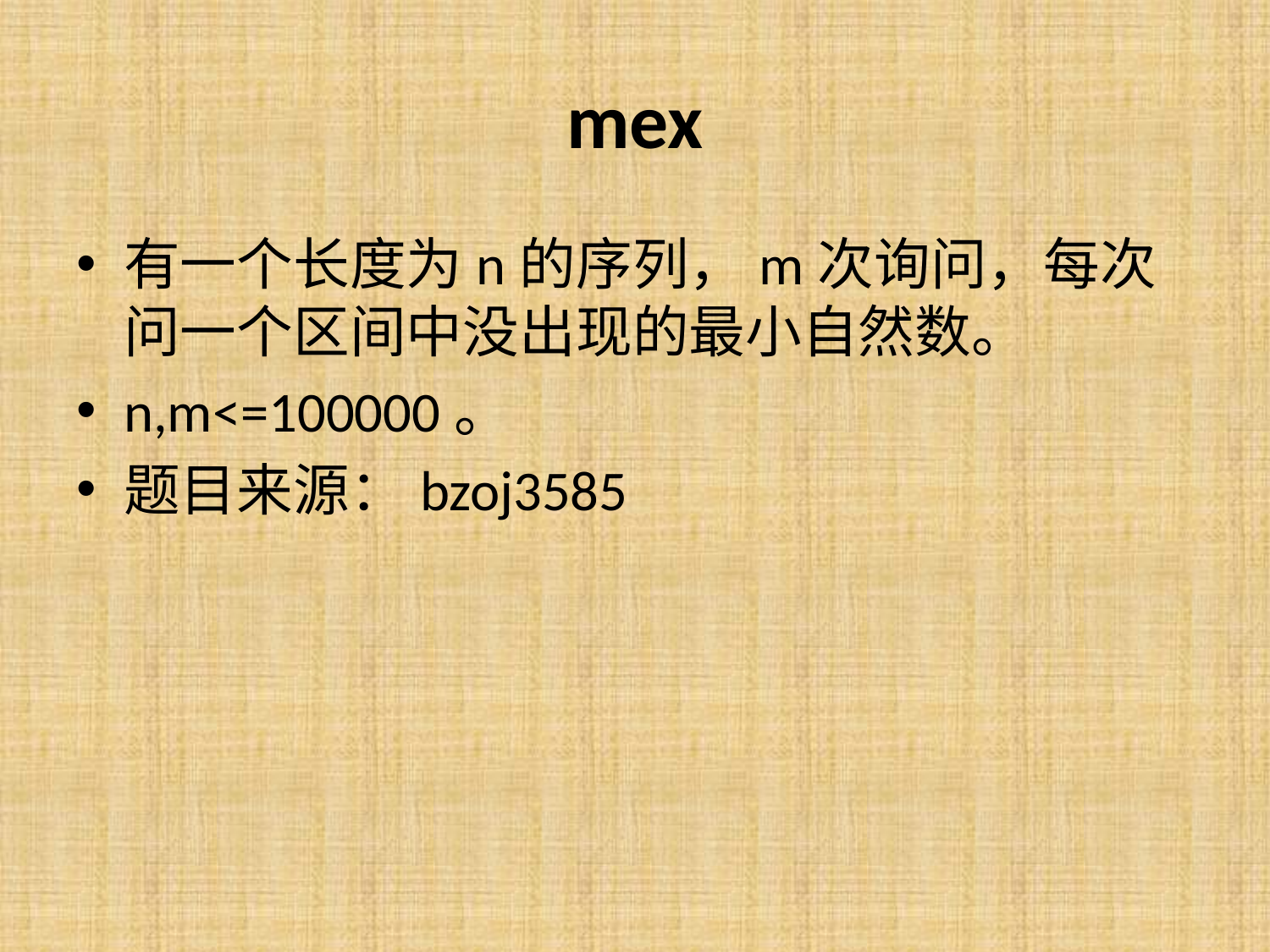

# mex
有一个长度为n的序列，m次询问，每次问一个区间中没出现的最小自然数。
n,m<=100000。
题目来源：bzoj3585